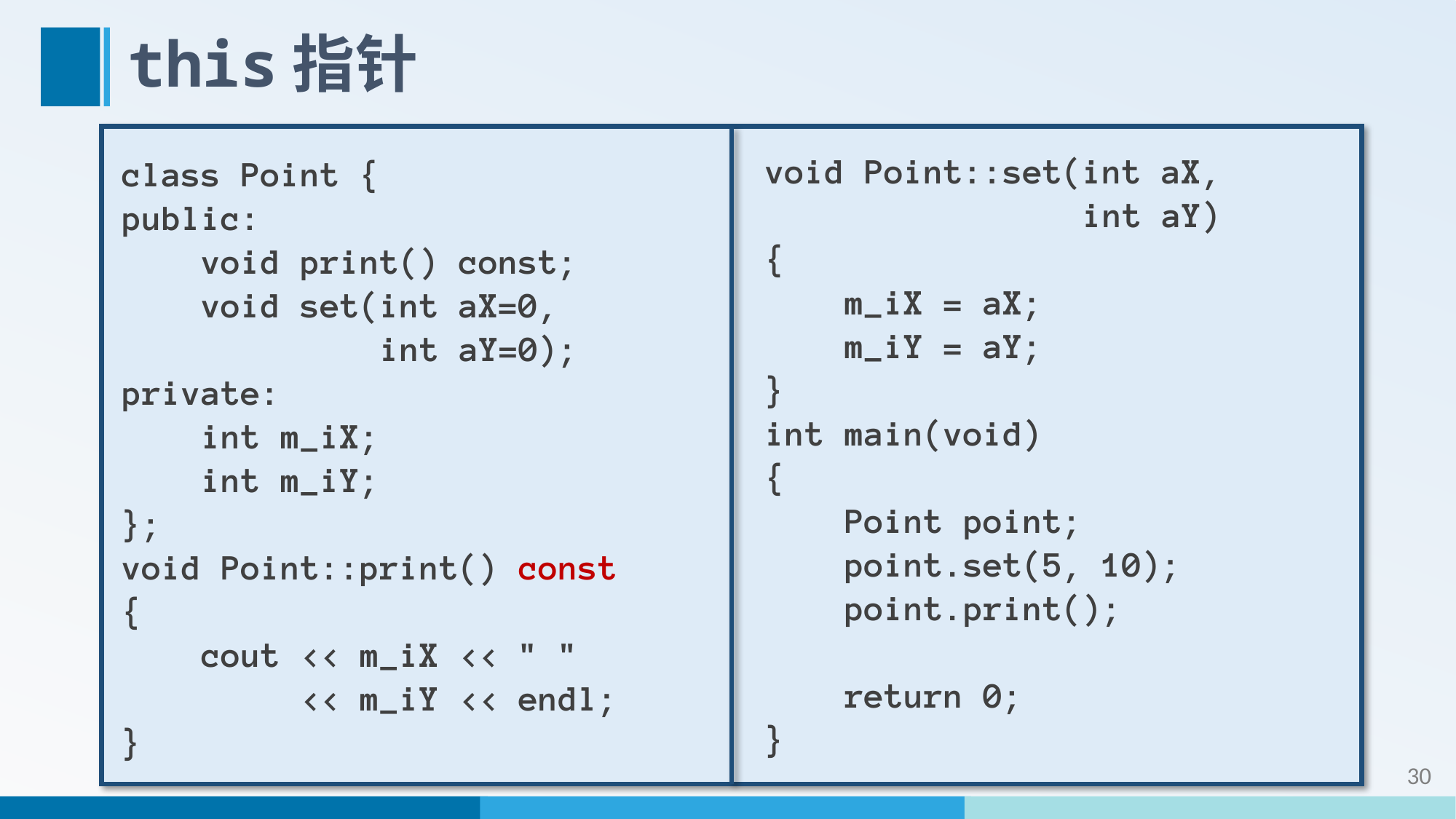

# this指针

void Point::set(int aX,
                int aY)
{
    m_iX = aX;
    m_iY = aY;
}
int main(void)
{
    Point point;
    point.set(5, 10);
    point.print();

    return 0;
}
class Point {
public:
    void print() const;
    void set(int aX=0,
             int aY=0);
private:
    int m_iX;
    int m_iY;
};
void Point::print() const
{
    cout << m_iX << " "
         << m_iY << endl;
}